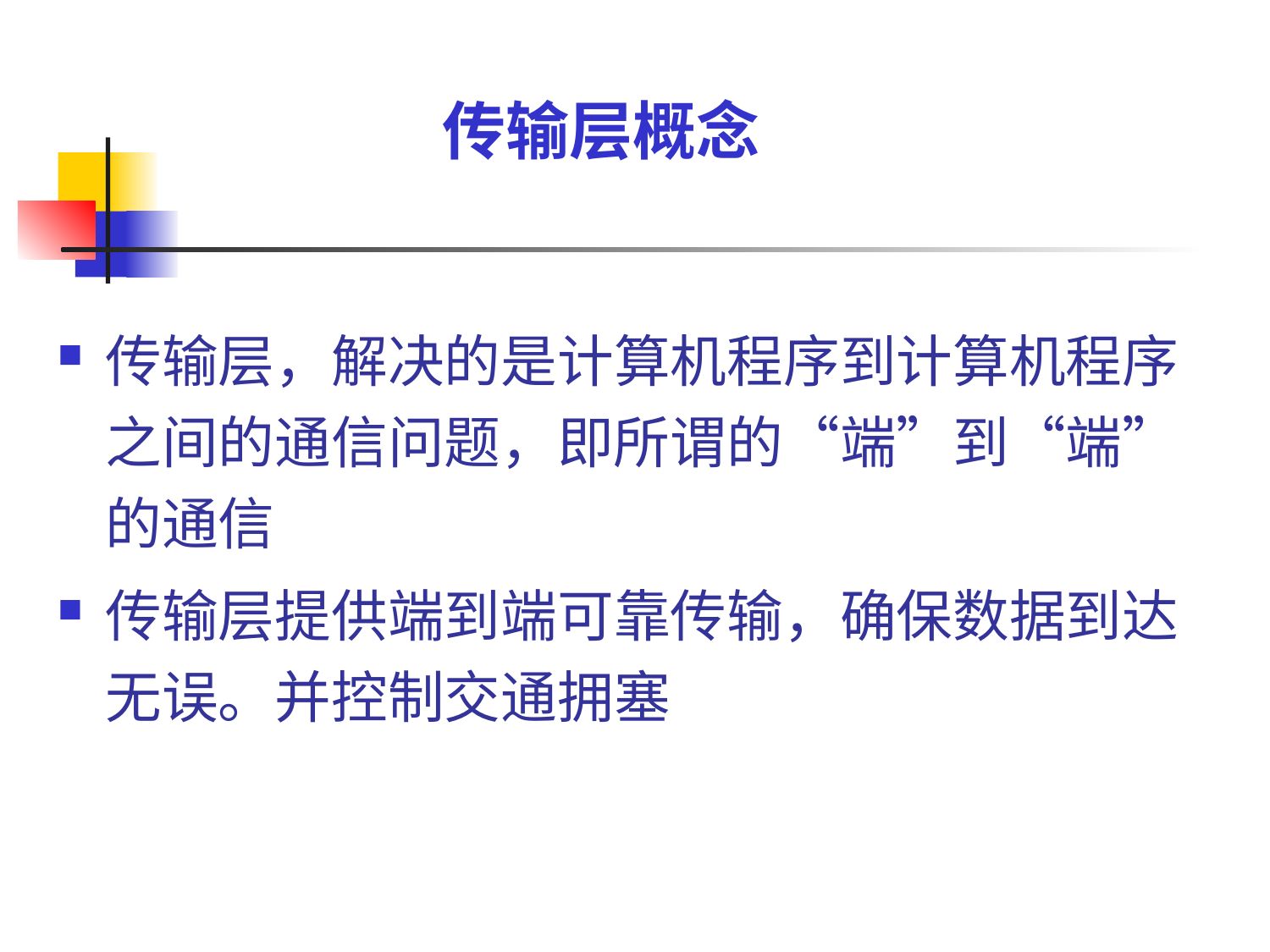

传输层概念
传输层，解决的是计算机程序到计算机程序之间的通信问题，即所谓的“端”到“端”的通信
传输层提供端到端可靠传输，确保数据到达无误。并控制交通拥塞